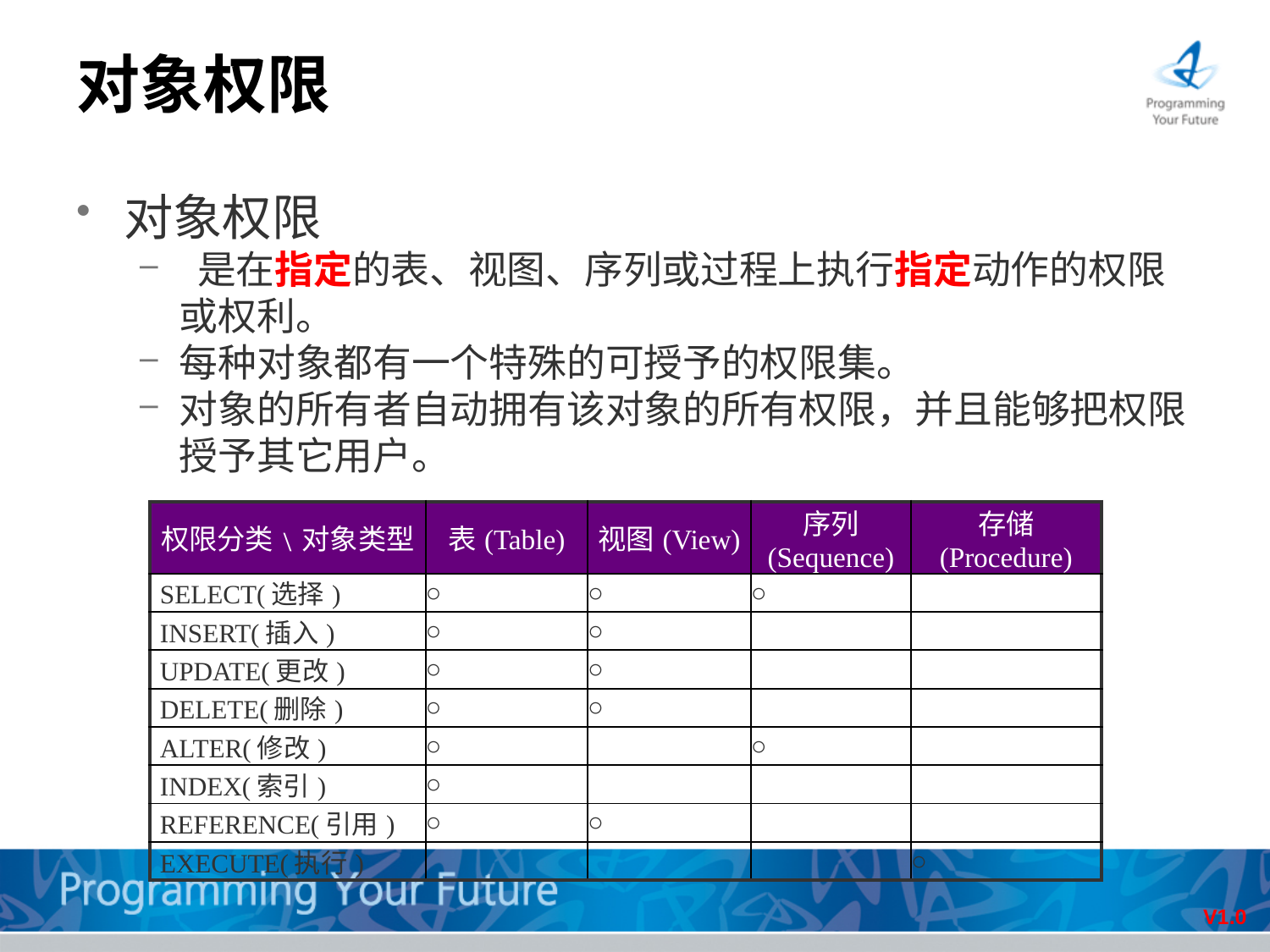

# 对象权限
对象权限
 是在指定的表、视图、序列或过程上执行指定动作的权限或权利。
每种对象都有一个特殊的可授予的权限集。
对象的所有者自动拥有该对象的所有权限，并且能够把权限授予其它用户。
| 权限分类﹨对象类型 | 表(Table) | 视图(View) | 序列 (Sequence) | 存储 (Procedure) |
| --- | --- | --- | --- | --- |
| SELECT(选择) | ○ | ○ | ○ |  |
| INSERT(插入) | ○ | ○ |  |  |
| UPDATE(更改) | ○ | ○ |  |  |
| DELETE(删除) | ○ | ○ |  |  |
| ALTER(修改) | ○ |  | ○ |  |
| INDEX(索引) | ○ |  |  |  |
| REFERENCE(引用) | ○ | ○ |  |  |
| EXECUTE(执行) |  |  |  | ○ |